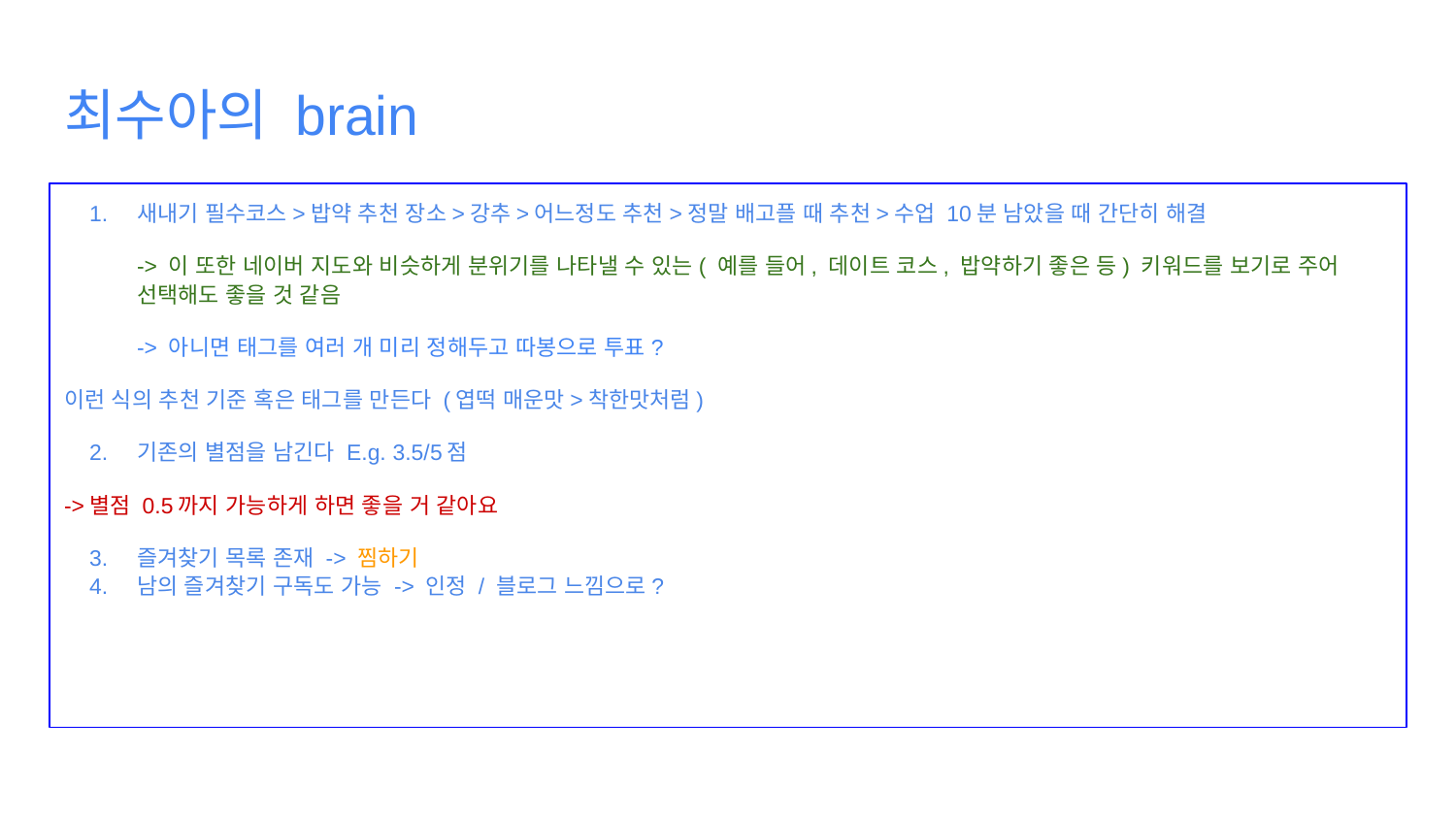

# 최수아의 brain
새내기 필수코스>밥약 추천 장소>강추>어느정도 추천>정말 배고플 때 추천>수업 10분 남았을 때 간단히 해결
-> 이 또한 네이버 지도와 비슷하게 분위기를 나타낼 수 있는( 예를 들어, 데이트 코스, 밥약하기 좋은 등) 키워드를 보기로 주어 선택해도 좋을 것 같음
-> 아니면 태그를 여러 개 미리 정해두고 따봉으로 투표?
이런 식의 추천 기준 혹은 태그를 만든다 (엽떡 매운맛>착한맛처럼)
기존의 별점을 남긴다 E.g. 3.5/5점
->별점 0.5까지 가능하게 하면 좋을 거 같아요
즐겨찾기 목록 존재 -> 찜하기
남의 즐겨찾기 구독도 가능 -> 인정 / 블로그 느낌으로?